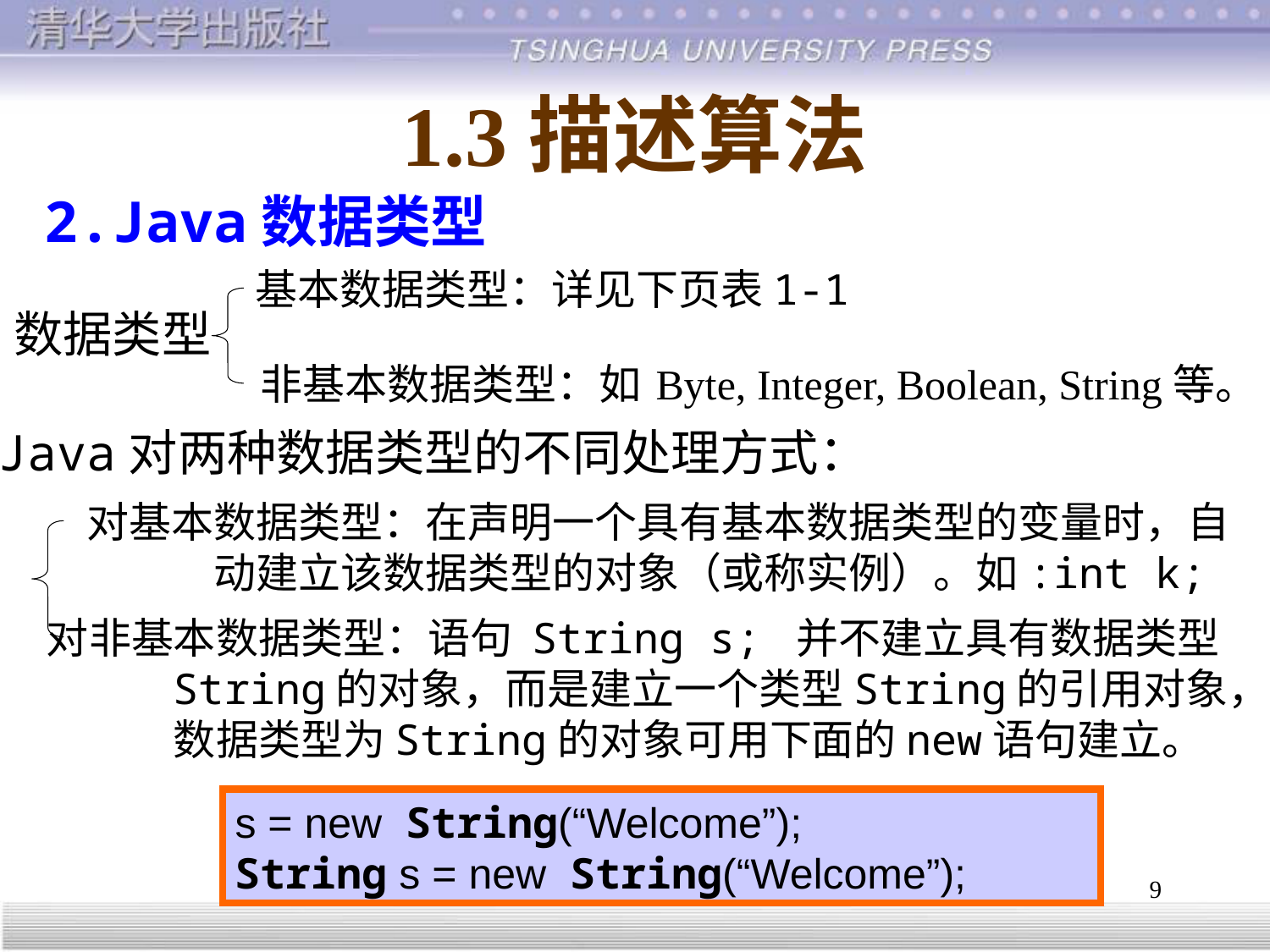

# 1.3	描述算法
2.Java数据类型
基本数据类型：详见下页表1-1

数据类型
非基本数据类型：如 Byte, Integer, Boolean, String等。
Java对两种数据类型的不同处理方式：
对基本数据类型：在声明一个具有基本数据类型的变量时，自
	动建立该数据类型的对象（或称实例）。如:int k;

对非基本数据类型：语句 String s; 并不建立具有数据类型
	String的对象，而是建立一个类型String的引用对象，
	数据类型为String的对象可用下面的new语句建立。
s = new  String(“Welcome”);
String s = new  String(“Welcome”);
9